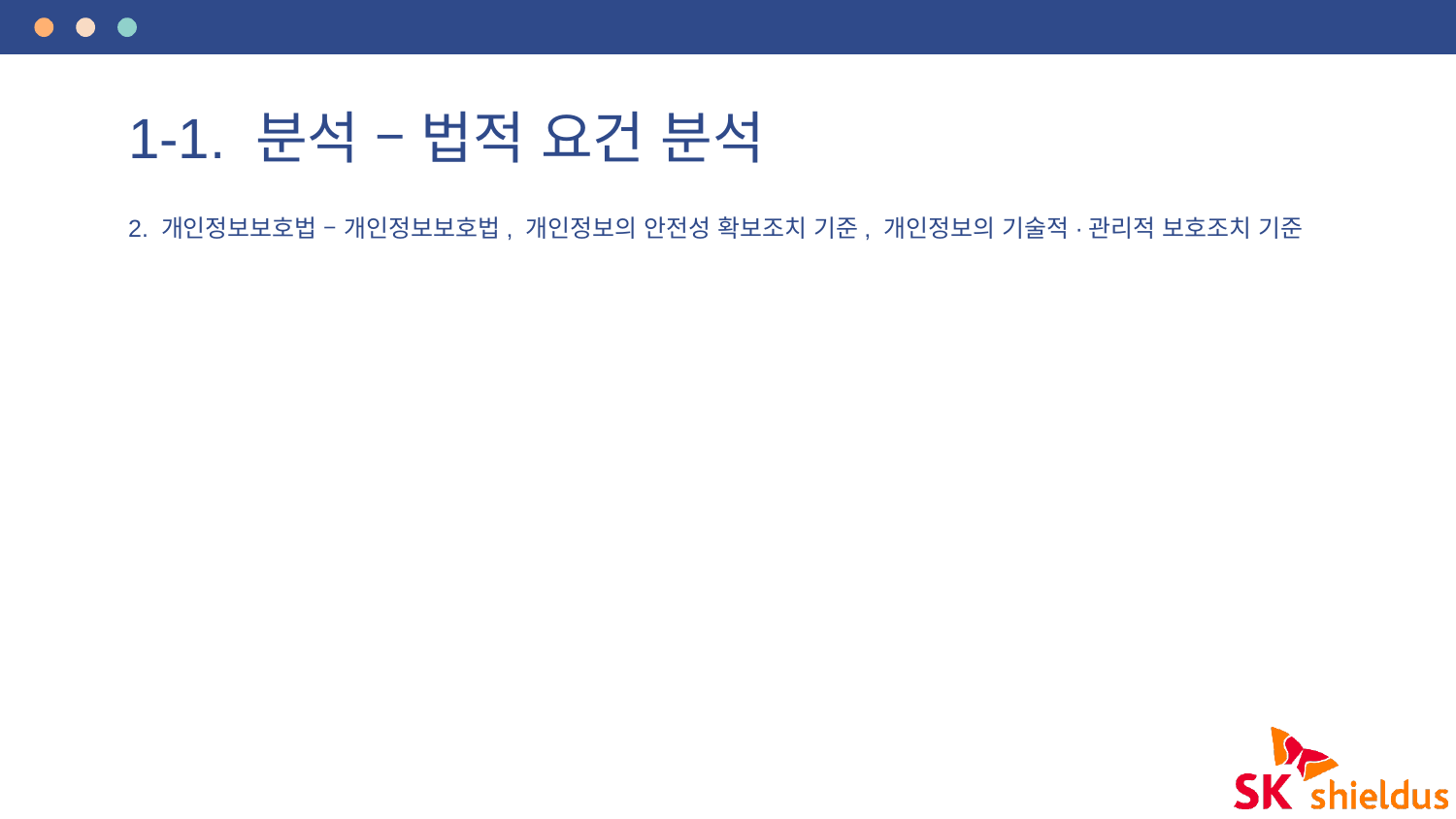

# 1-1. 분석 – 법적 요건 분석
2. 개인정보보호법 – 개인정보보호법, 개인정보의 안전성 확보조치 기준, 개인정보의 기술적·관리적 보호조치 기준